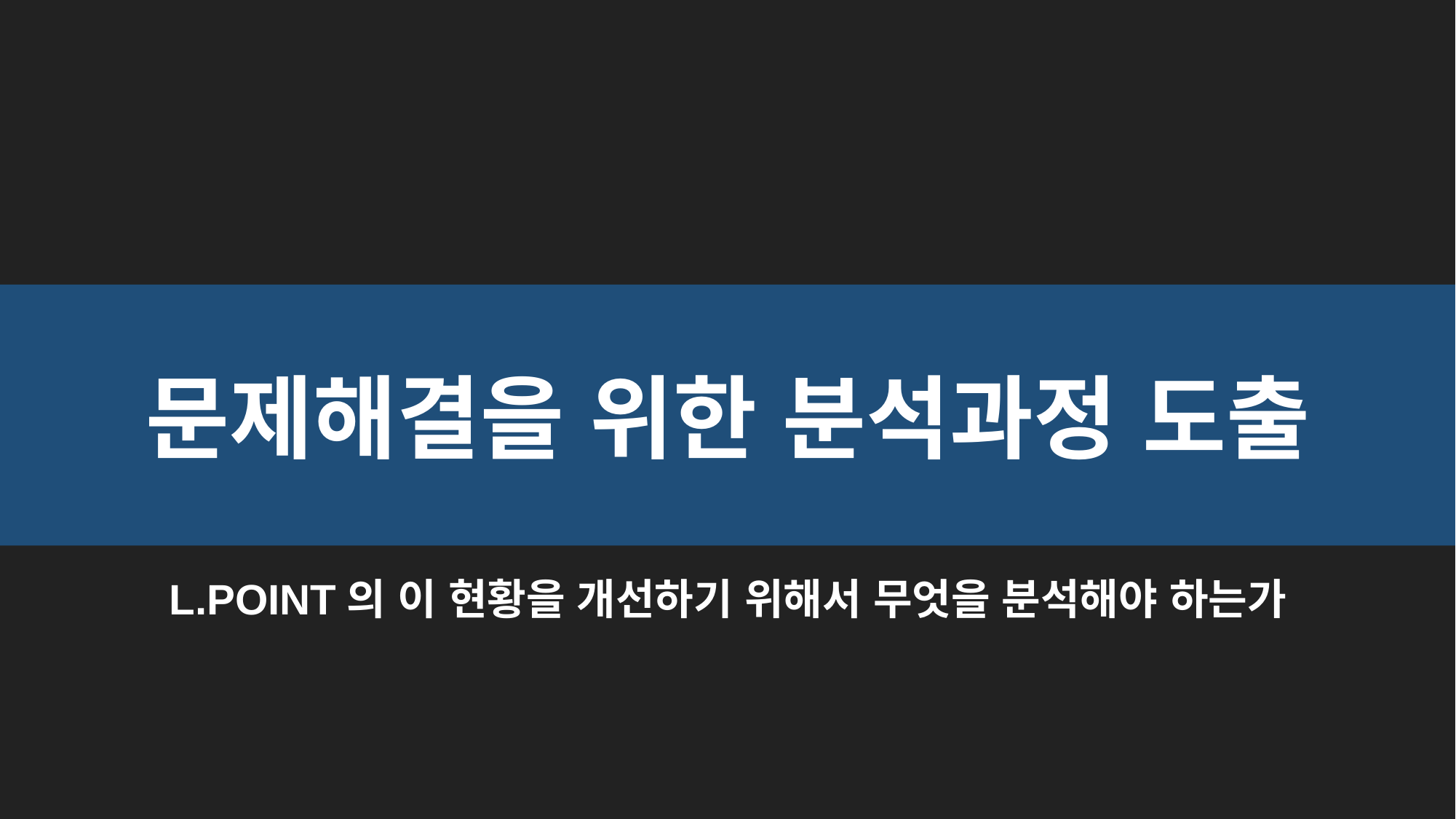

문제해결을 위한 분석과정 도출
L.POINT의 이 현황을 개선하기 위해서 무엇을 분석해야 하는가